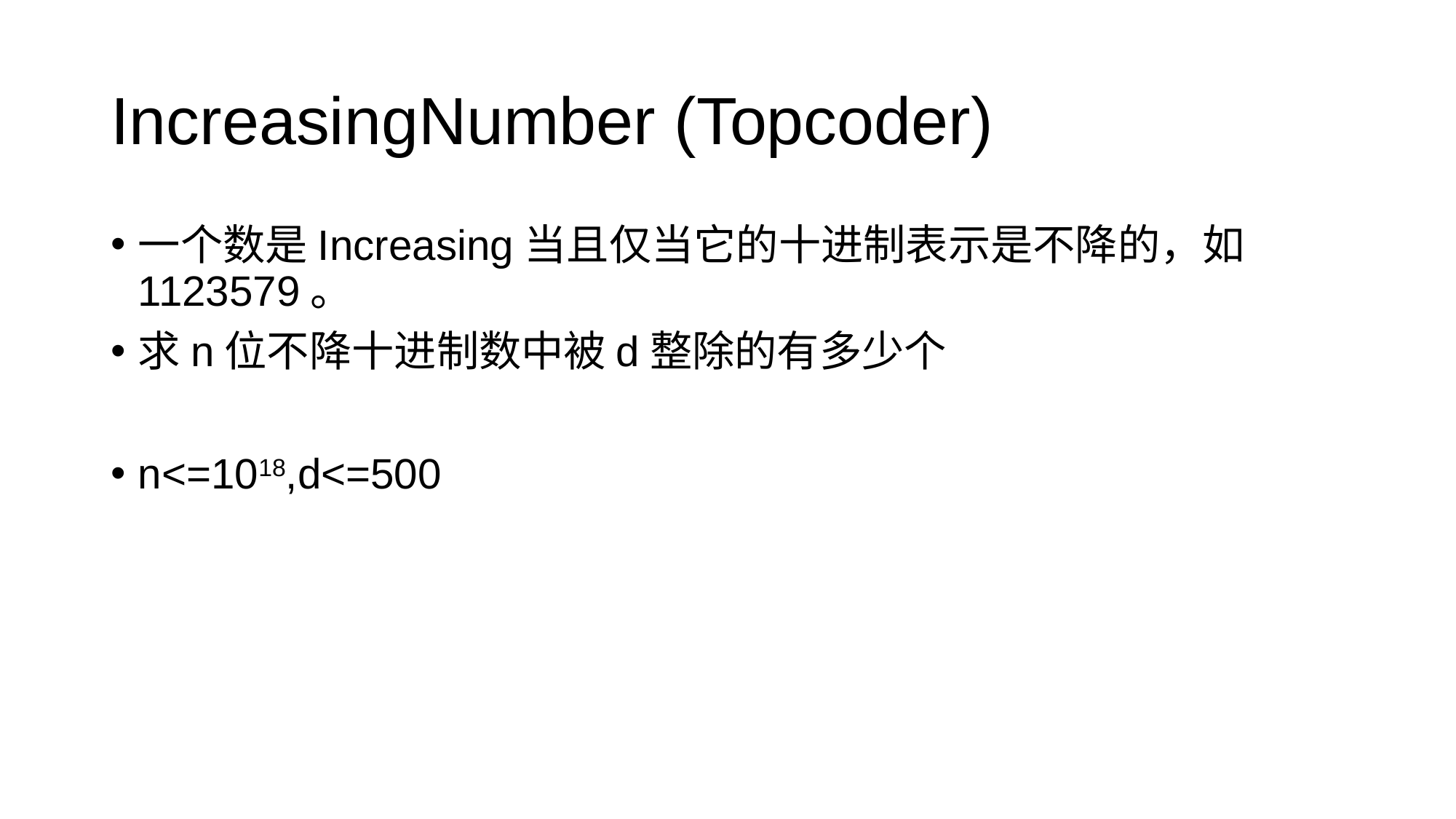

# IncreasingNumber (Topcoder)
一个数是Increasing当且仅当它的十进制表示是不降的，如1123579。
求n位不降十进制数中被d整除的有多少个

n<=1018,d<=500